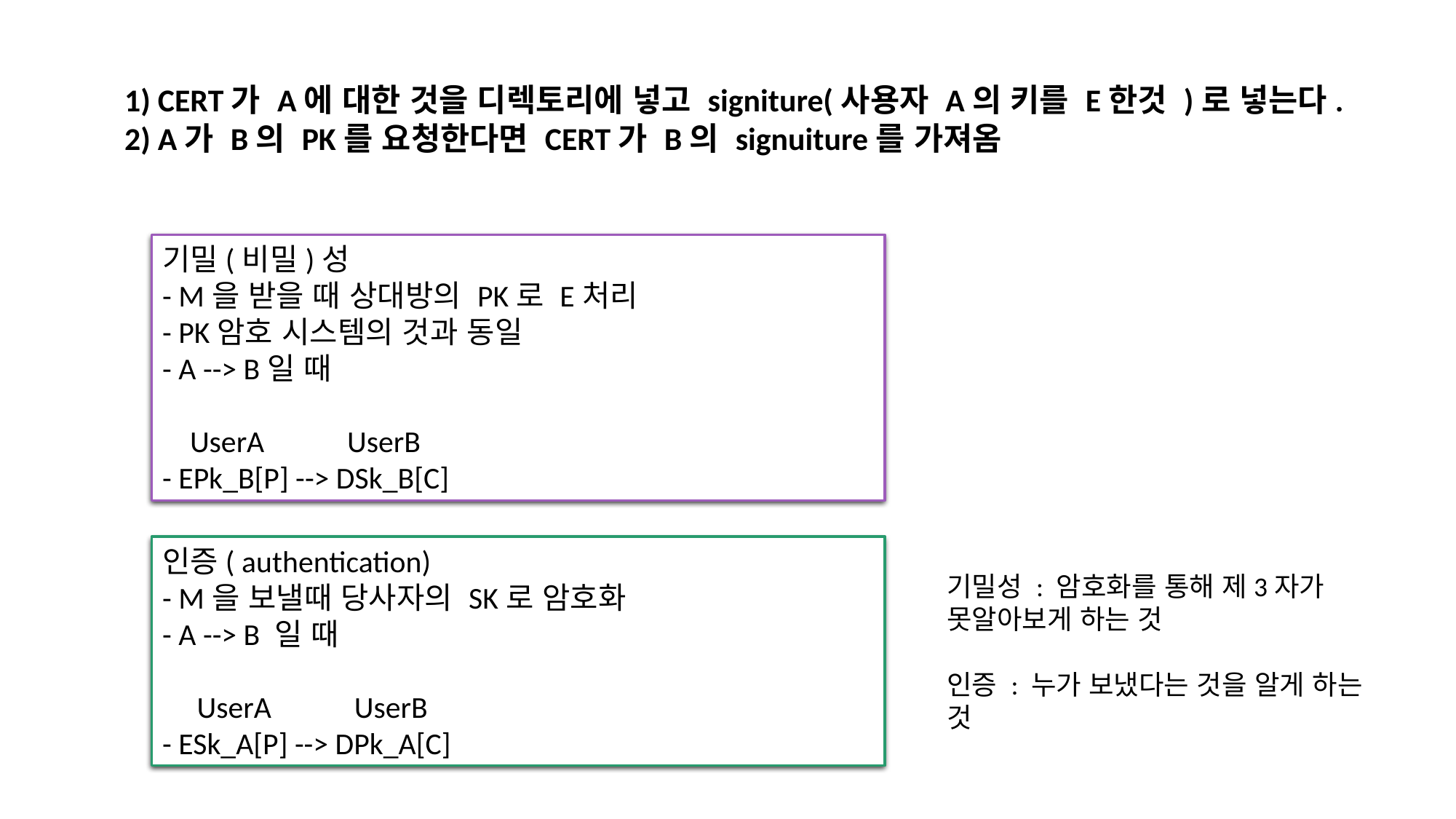

1) CERT가 A에 대한 것을 디렉토리에 넣고 signiture(사용자 A의 키를 E한것 )로 넣는다.
2) A가 B의 PK를 요청한다면 CERT가 B의 signuiture를 가져옴
기밀(비밀)성
- M을 받을 때 상대방의 PK로 E처리
- PK암호 시스템의 것과 동일
- A --> B일 때

    UserA            UserB
- EPk_B[P] --> DSk_B[C]
인증( authentication)
- M을 보낼때 당사자의 SK로 암호화
- A --> B 일 때

     UserA            UserB
- ESk_A[P] --> DPk_A[C]
기밀성 : 암호화를 통해 제3자가 못알아보게 하는 것

인증 : 누가 보냈다는 것을 알게 하는 것